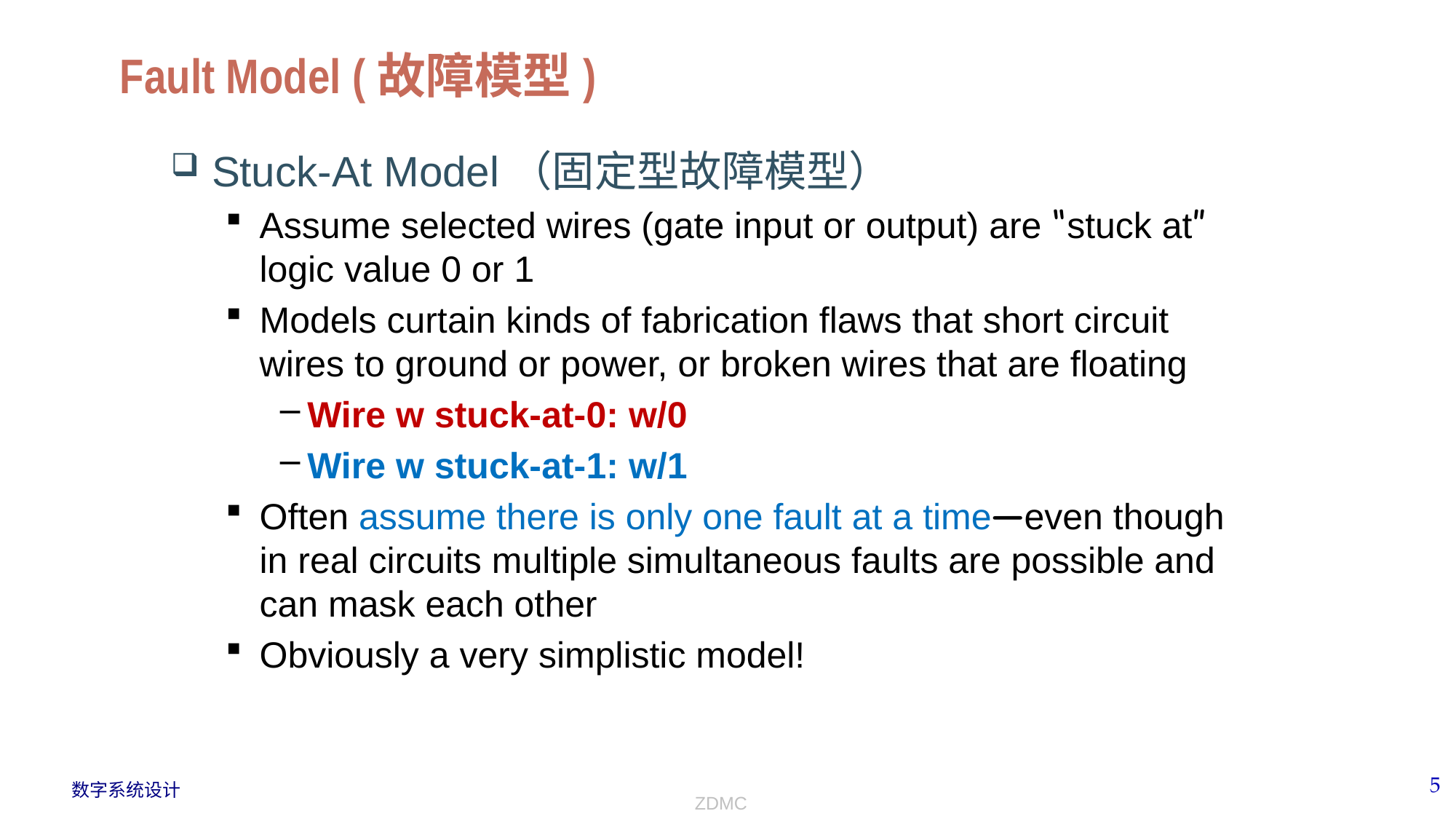

# Fault Model (故障模型)
Stuck-At Model（固定型故障模型）
Assume selected wires (gate input or output) are “stuck at” logic value 0 or 1
Models curtain kinds of fabrication flaws that short circuit wires to ground or power, or broken wires that are floating
Wire w stuck-at-0: w/0
Wire w stuck-at-1: w/1
Often assume there is only one fault at a time—even though in real circuits multiple simultaneous faults are possible and can mask each other
Obviously a very simplistic model!
ZDMC
5